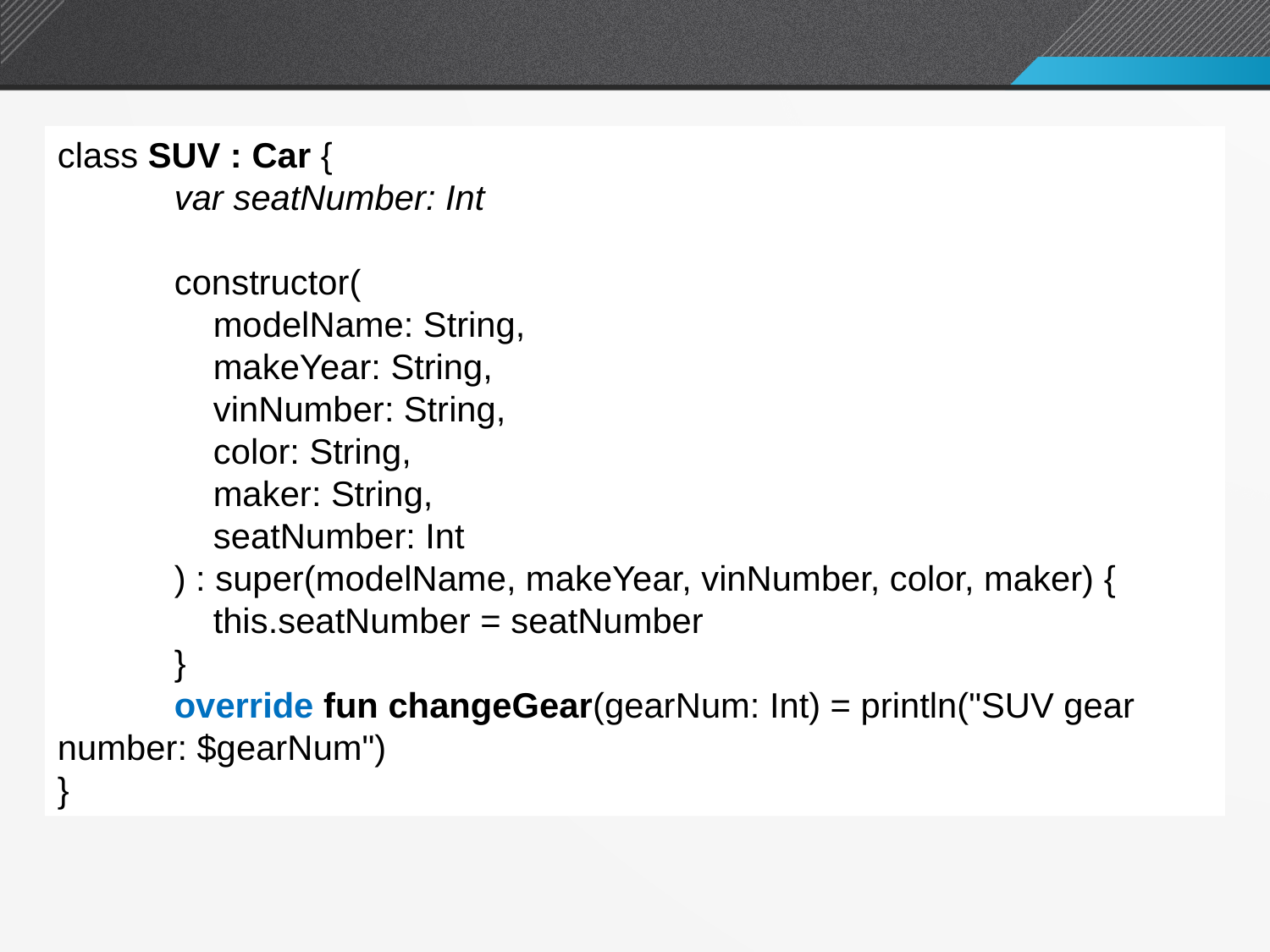

오버라이딩이 적용된 예 (계속)
class SUV : Car {
            var seatNumber: Int

            constructor(
                modelName: String,
                makeYear: String,
                vinNumber: String,
                color: String,
                maker: String,
                seatNumber: Int
            ) : super(modelName, makeYear, vinNumber, color, maker) {
                this.seatNumber = seatNumber
            }
            override fun changeGear(gearNum: Int) = println("SUV gear number: $gearNum")
}